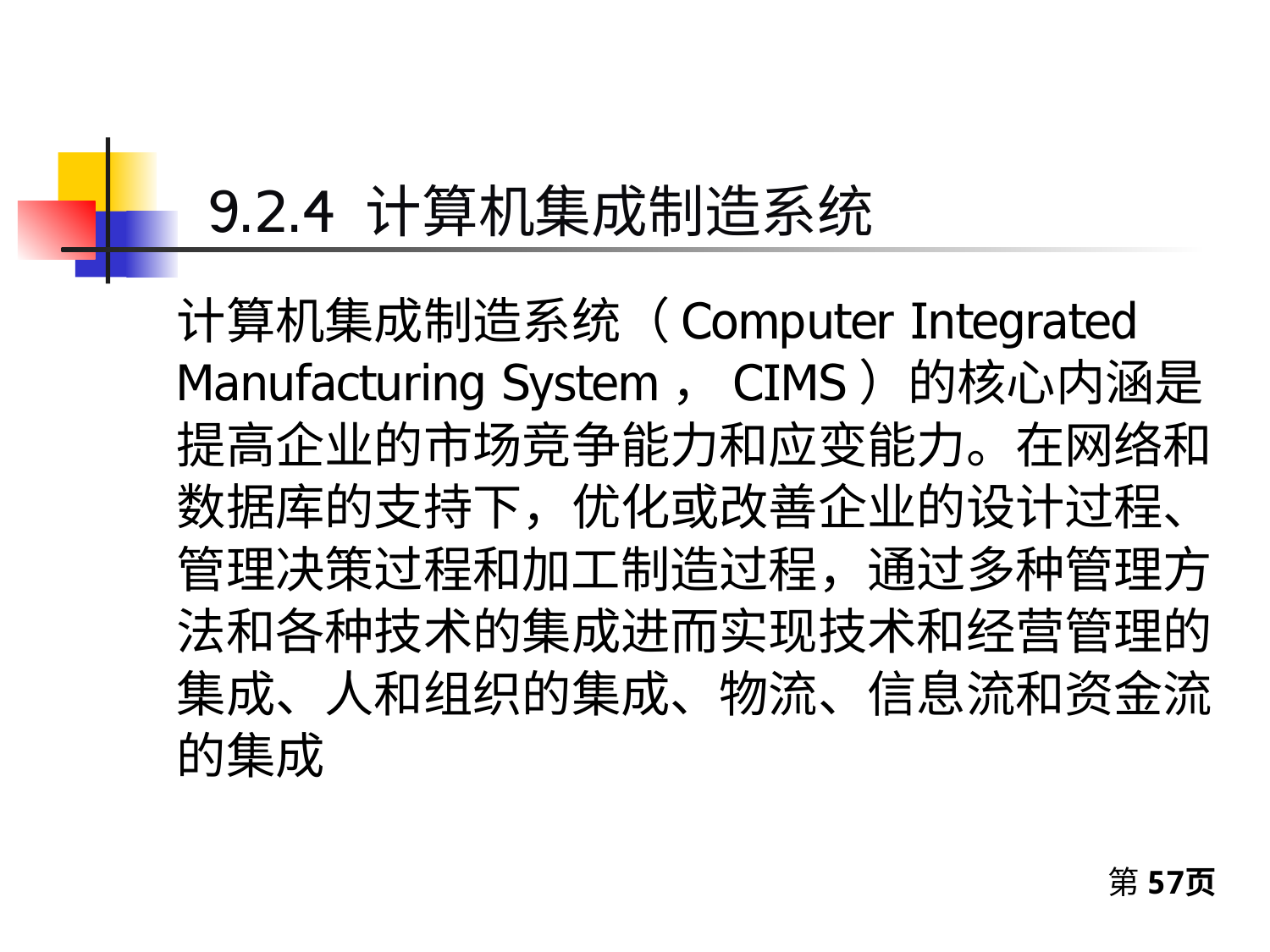

9.2.4 计算机集成制造系统
计算机集成制造系统（Computer Integrated Manufacturing System，CIMS）的核心内涵是提高企业的市场竞争能力和应变能力。在网络和数据库的支持下，优化或改善企业的设计过程、管理决策过程和加工制造过程，通过多种管理方法和各种技术的集成进而实现技术和经营管理的集成、人和组织的集成、物流、信息流和资金流的集成